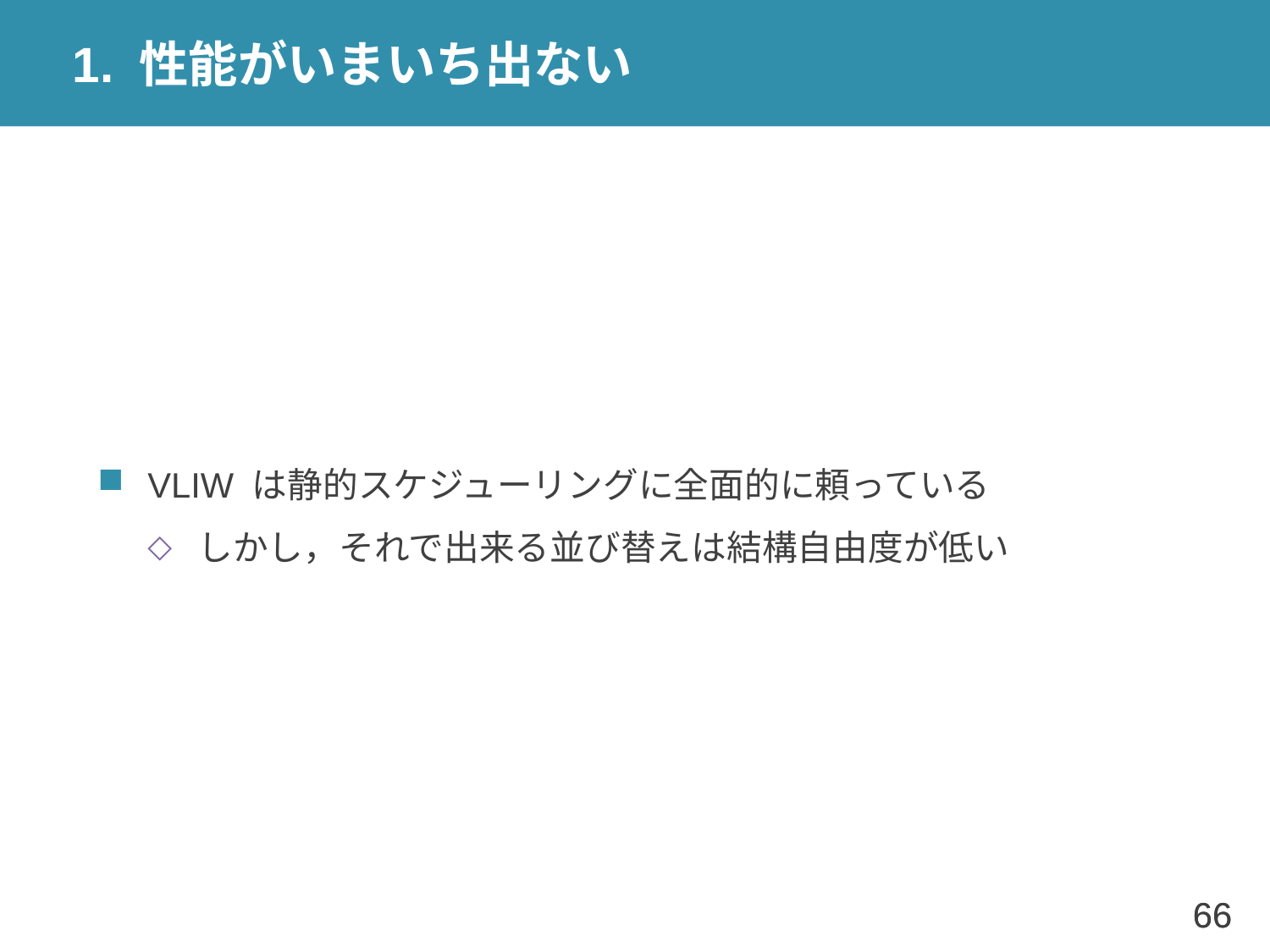

# 1. 性能がいまいち出ない
VLIW は静的スケジューリングに全面的に頼っている
しかし，それで出来る並び替えは結構自由度が低い